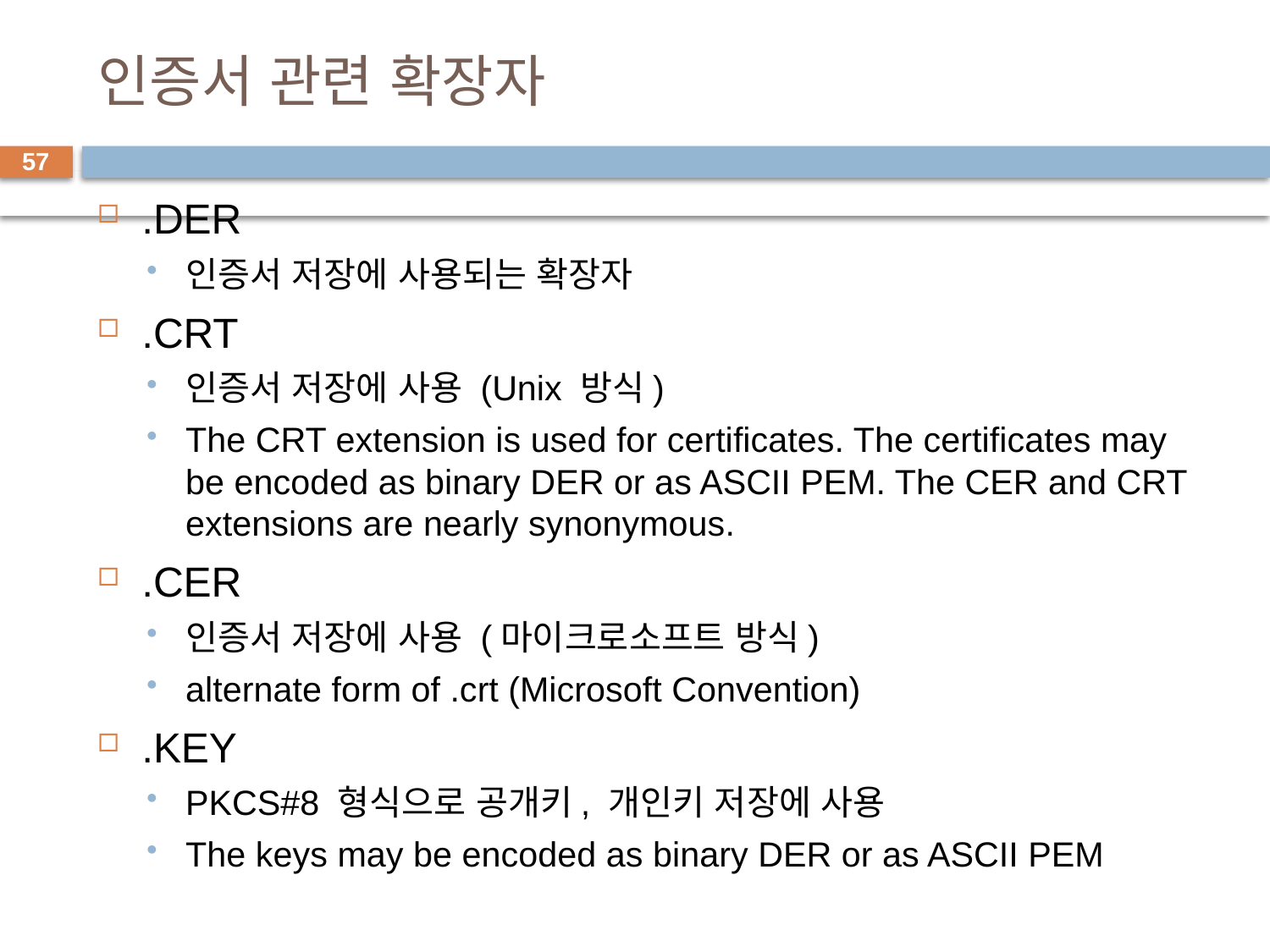

# 인증서 관련 확장자
57
.DER
인증서 저장에 사용되는 확장자
.CRT
인증서 저장에 사용 (Unix 방식)
The CRT extension is used for certificates. The certificates may be encoded as binary DER or as ASCII PEM. The CER and CRT extensions are nearly synonymous.
.CER
인증서 저장에 사용 (마이크로소프트 방식)
alternate form of .crt (Microsoft Convention)
.KEY
PKCS#8 형식으로 공개키, 개인키 저장에 사용
The keys may be encoded as binary DER or as ASCII PEM